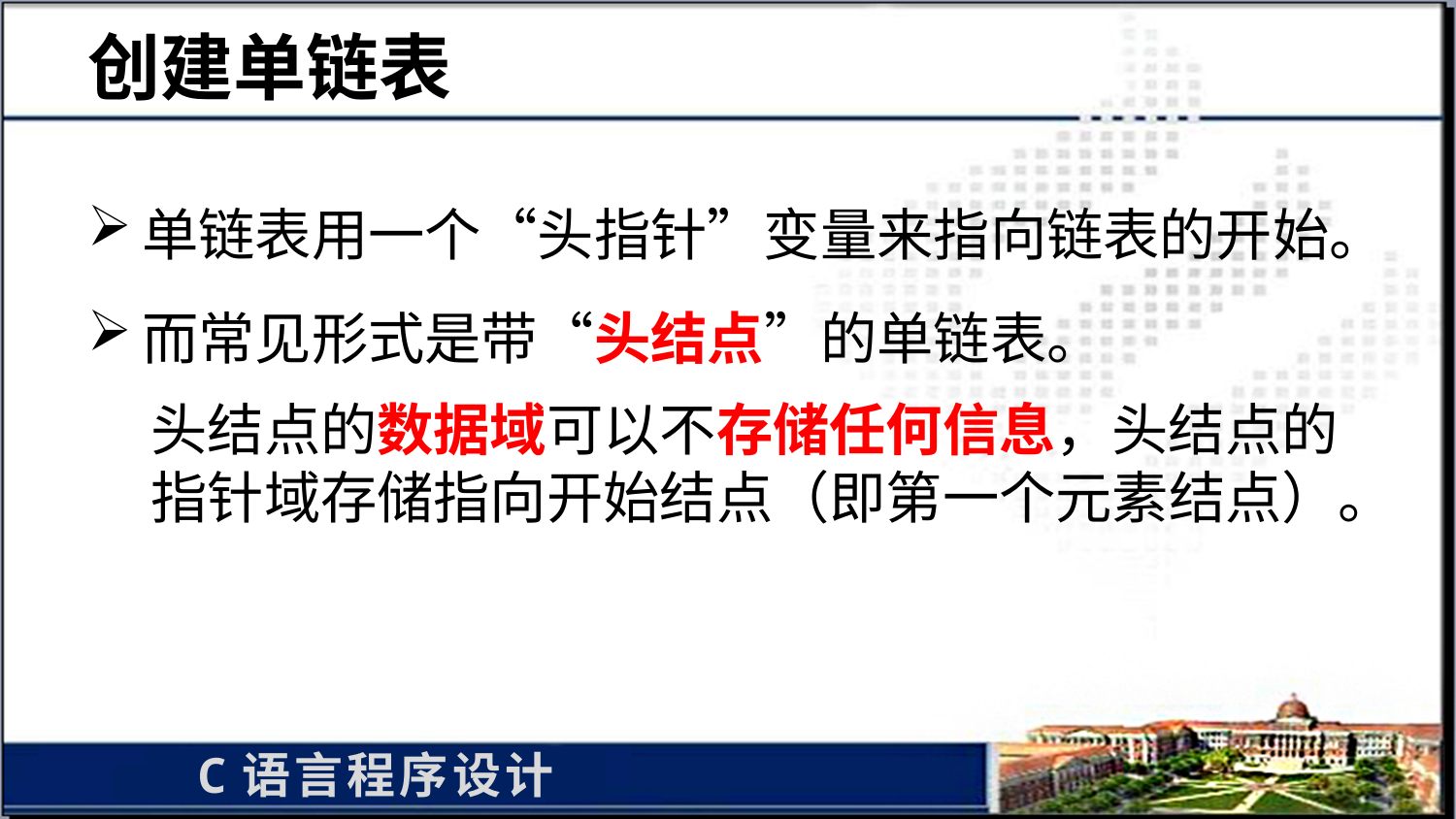

# 创建单链表
单链表用一个“头指针”变量来指向链表的开始。
而常见形式是带“头结点”的单链表。
头结点的数据域可以不存储任何信息，头结点的指针域存储指向开始结点（即第一个元素结点）。